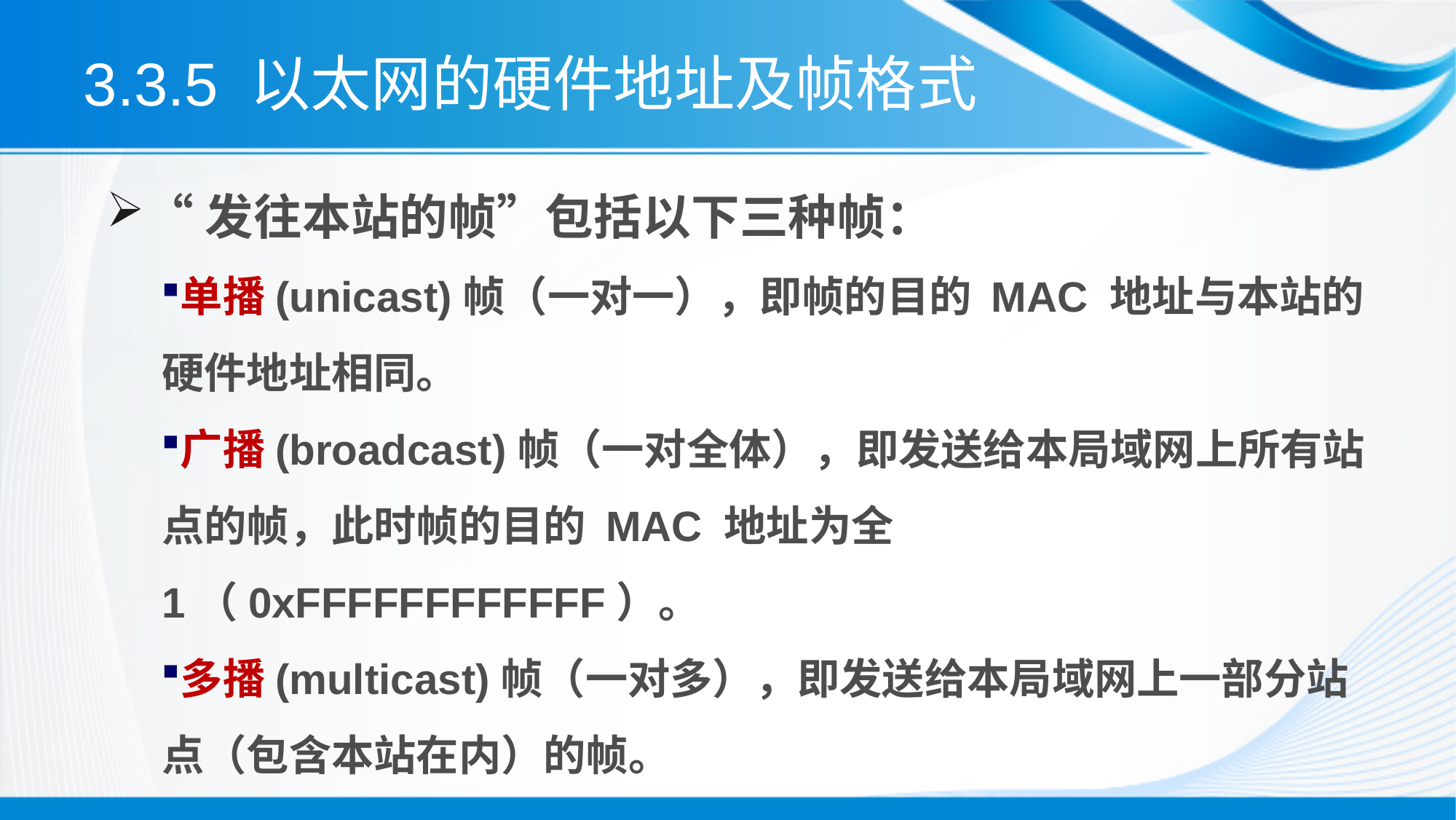

# 3.3.5 以太网的硬件地址及帧格式
“发往本站的帧”包括以下三种帧：
单播(unicast)帧（一对一），即帧的目的 MAC 地址与本站的硬件地址相同。
广播(broadcast)帧（一对全体），即发送给本局域网上所有站点的帧，此时帧的目的 MAC 地址为全 1（0xFFFFFFFFFFFF）。
多播(multicast)帧（一对多），即发送给本局域网上一部分站点（包含本站在内）的帧。